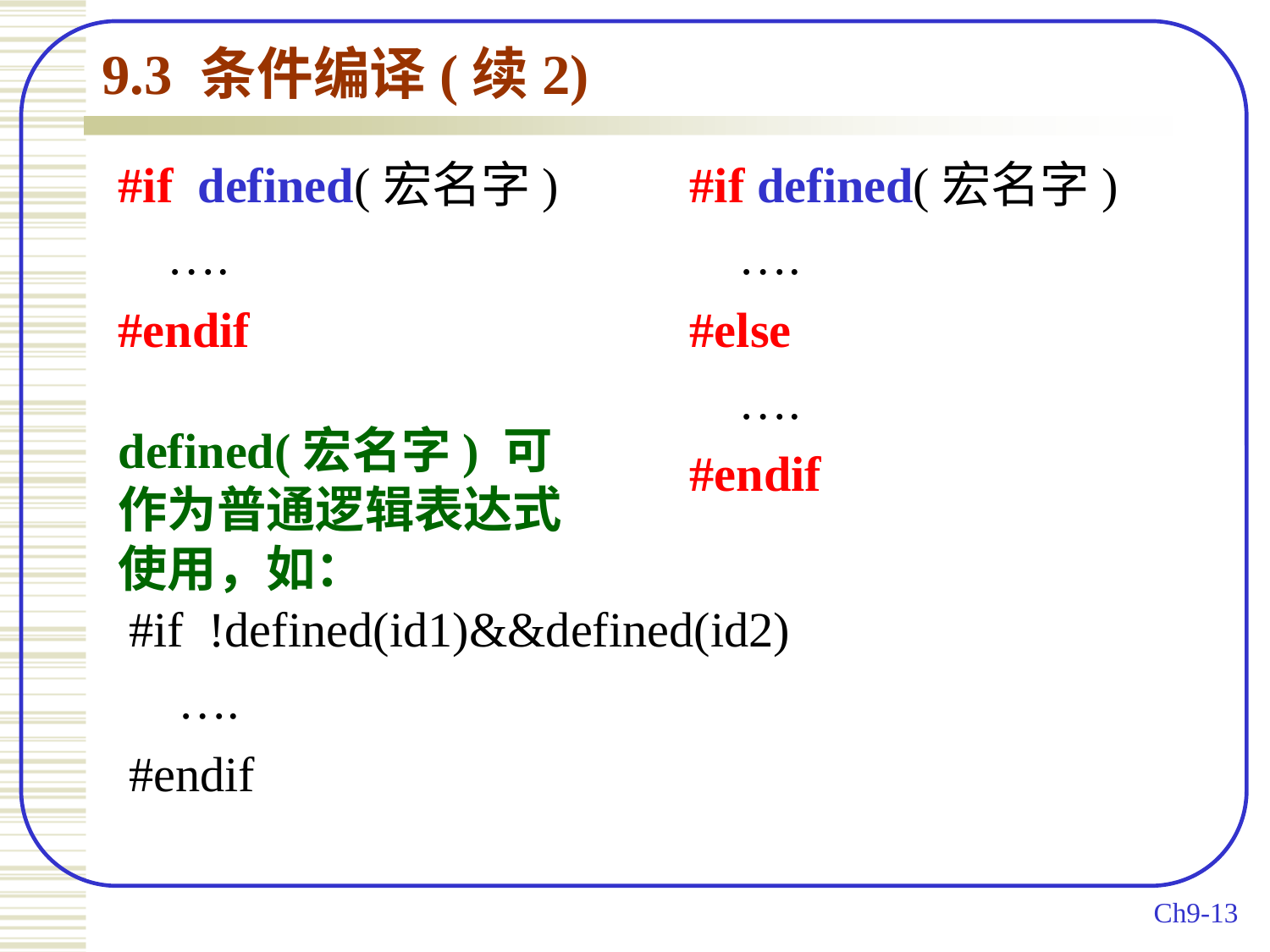

9.3 条件编译(续2)
#if  defined(宏名字)
    ….
#endif
#if defined(宏名字)
    ….
#else
    ….
#endif
defined(宏名字) 可作为普通逻辑表达式使用，如：
#if  !defined(id1)&&defined(id2)
    ….
#endif